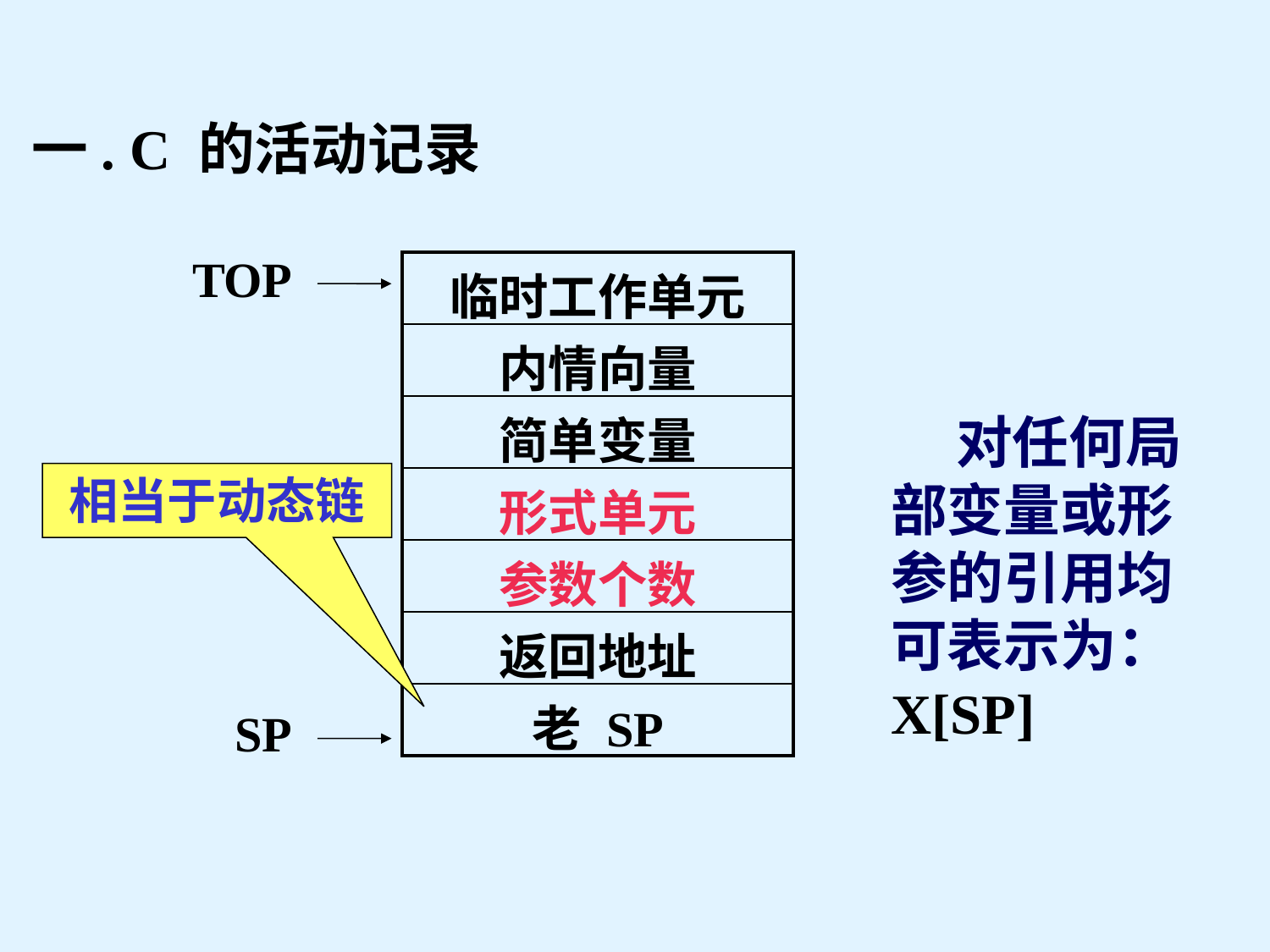

一. C 的活动记录
TOP

SP

| 临时工作单元 |
| --- |
| 内情向量 |
| 简单变量 |
| 形式单元 |
| 参数个数 |
| 返回地址 |
| 老 SP |
    对任何局部变量或形参的引用均可表示为：X[SP]
相当于动态链